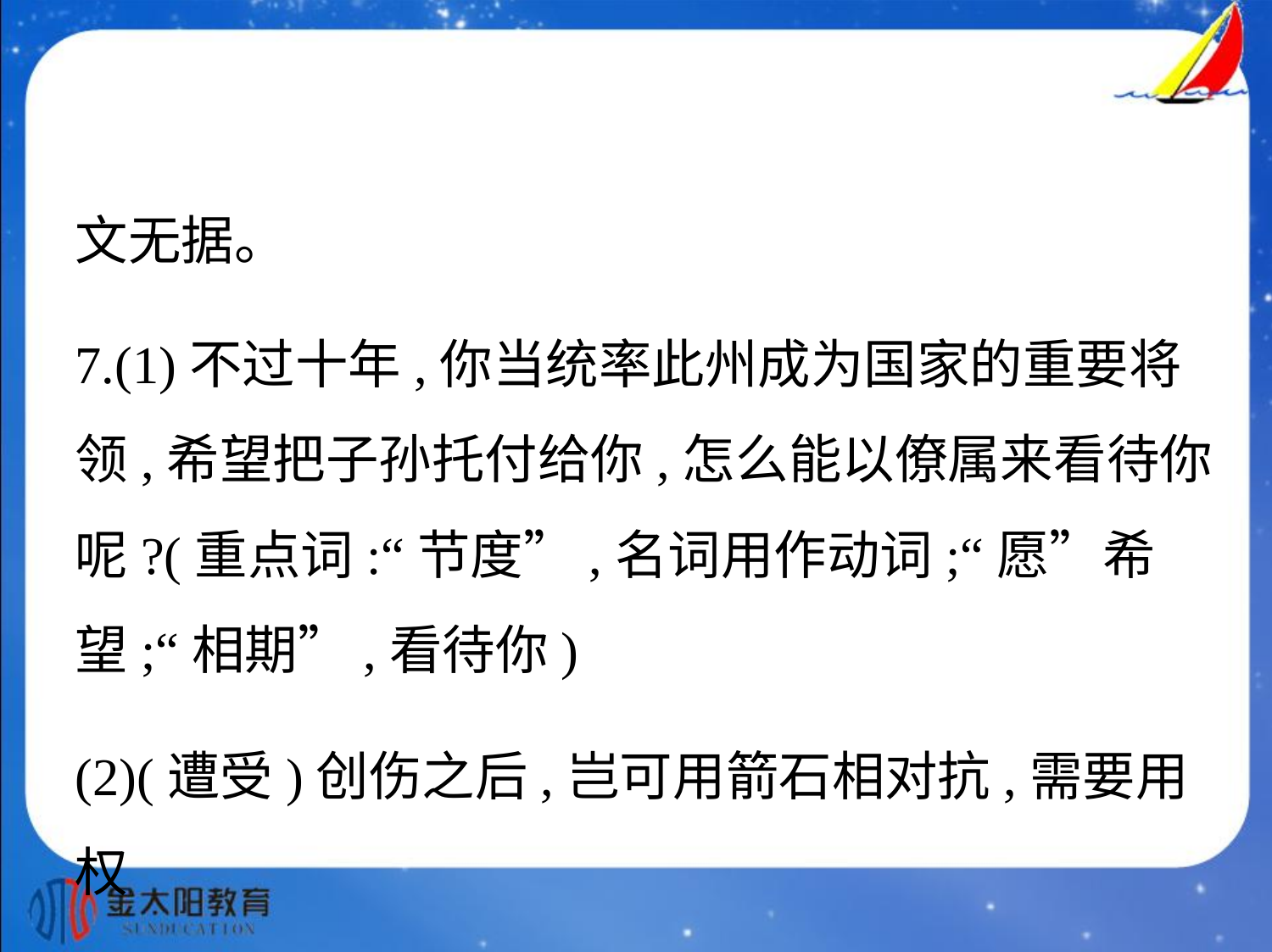

文无据。
7.(1)不过十年,你当统率此州成为国家的重要将
领,希望把子孙托付给你,怎么能以僚属来看待你
呢?(重点词:“节度”,名词用作动词;“愿”希
望;“相期”,看待你)
(2)(遭受)创伤之后,岂可用箭石相对抗,需要用权